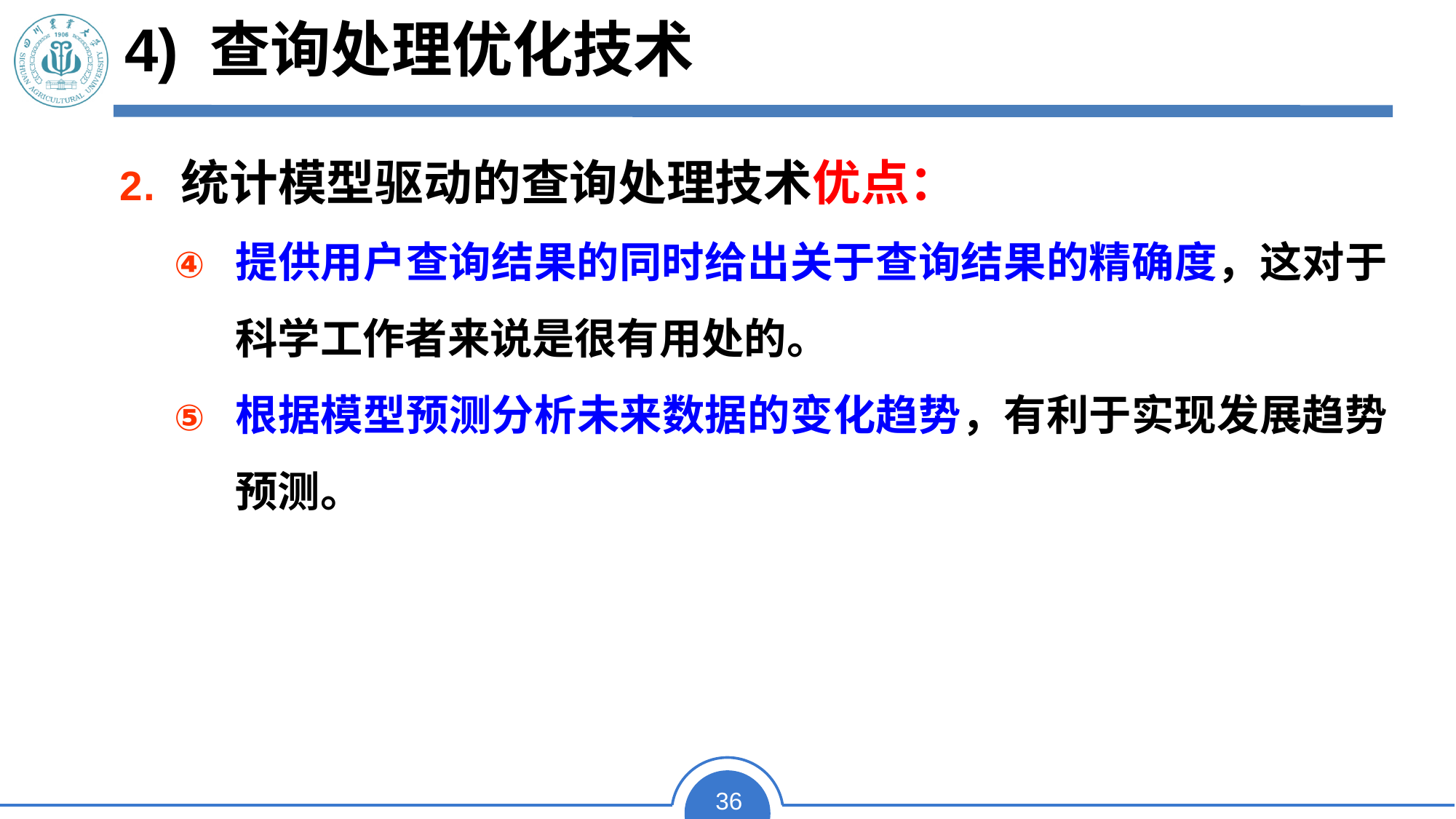

# 4) 查询处理优化技术
统计模型驱动的查询处理技术优点：
提供用户查询结果的同时给出关于查询结果的精确度，这对于科学工作者来说是很有用处的。
根据模型预测分析未来数据的变化趋势，有利于实现发展趋势预测。